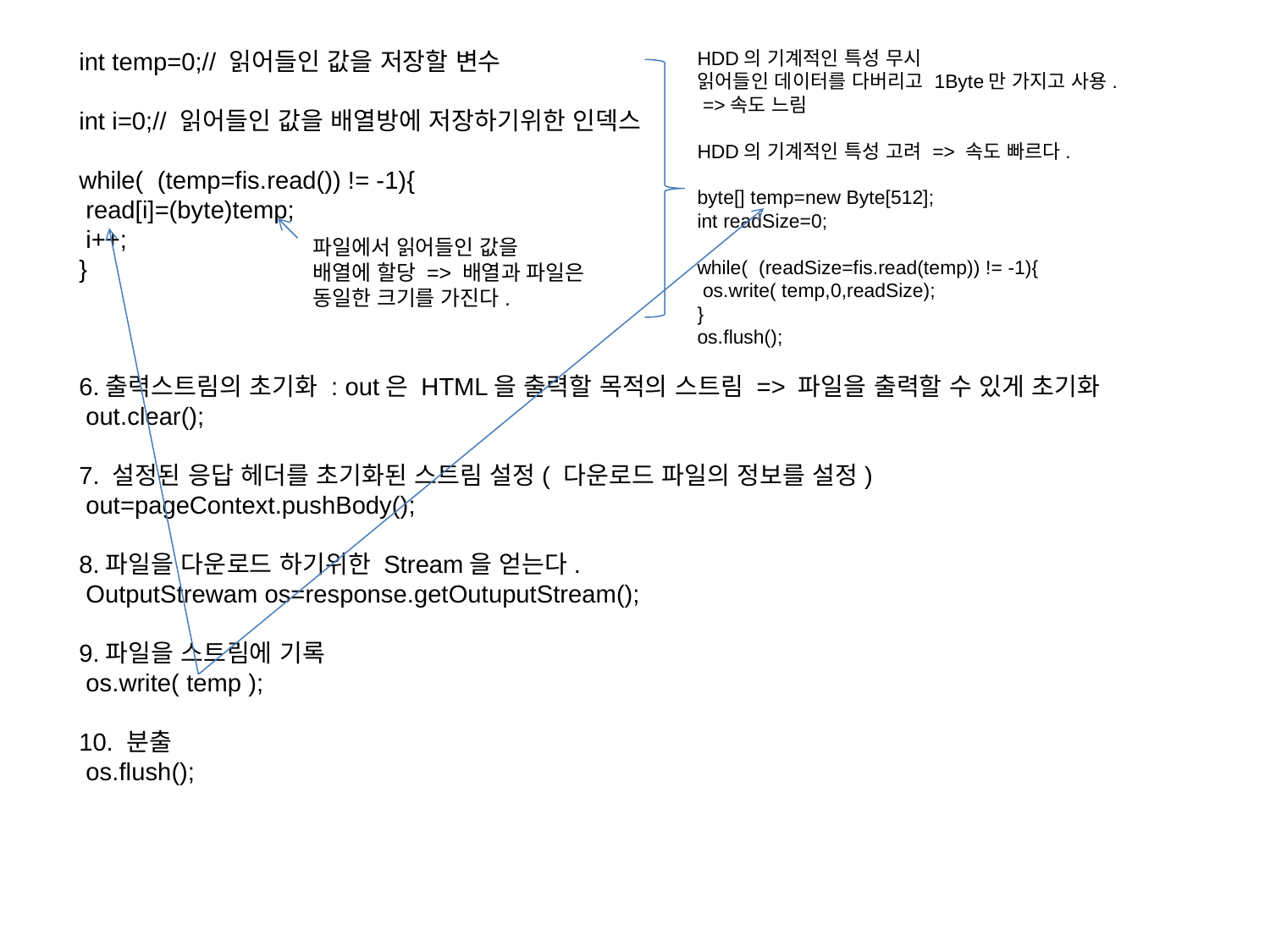

int temp=0;// 읽어들인 값을 저장할 변수

int i=0;// 읽어들인 값을 배열방에 저장하기위한 인덱스

while(  (temp=fis.read()) != -1){
 read[i]=(byte)temp;
 i++;
}

6.출력스트림의 초기화 : out은 HTML을 출력할 목적의 스트림 => 파일을 출력할 수 있게 초기화
 out.clear();

7. 설정된 응답 헤더를 초기화된 스트림 설정( 다운로드 파일의 정보를 설정)
 out=pageContext.pushBody();

8.파일을 다운로드 하기위한 Stream을 얻는다.
 OutputStrewam os=response.getOutuputStream();

9.파일을 스트림에 기록
 os.write( temp );

10. 분출
 os.flush();

HDD의 기계적인 특성 무시
읽어들인 데이터를 다버리고 1Byte만 가지고 사용.
 =>속도 느림

HDD의 기계적인 특성 고려 => 속도 빠르다.

byte[] temp=new Byte[512];
int readSize=0;

while(  (readSize=fis.read(temp)) != -1){
 os.write( temp,0,readSize);
}
os.flush();

파일에서 읽어들인 값을
배열에 할당 => 배열과 파일은
동일한 크기를 가진다.